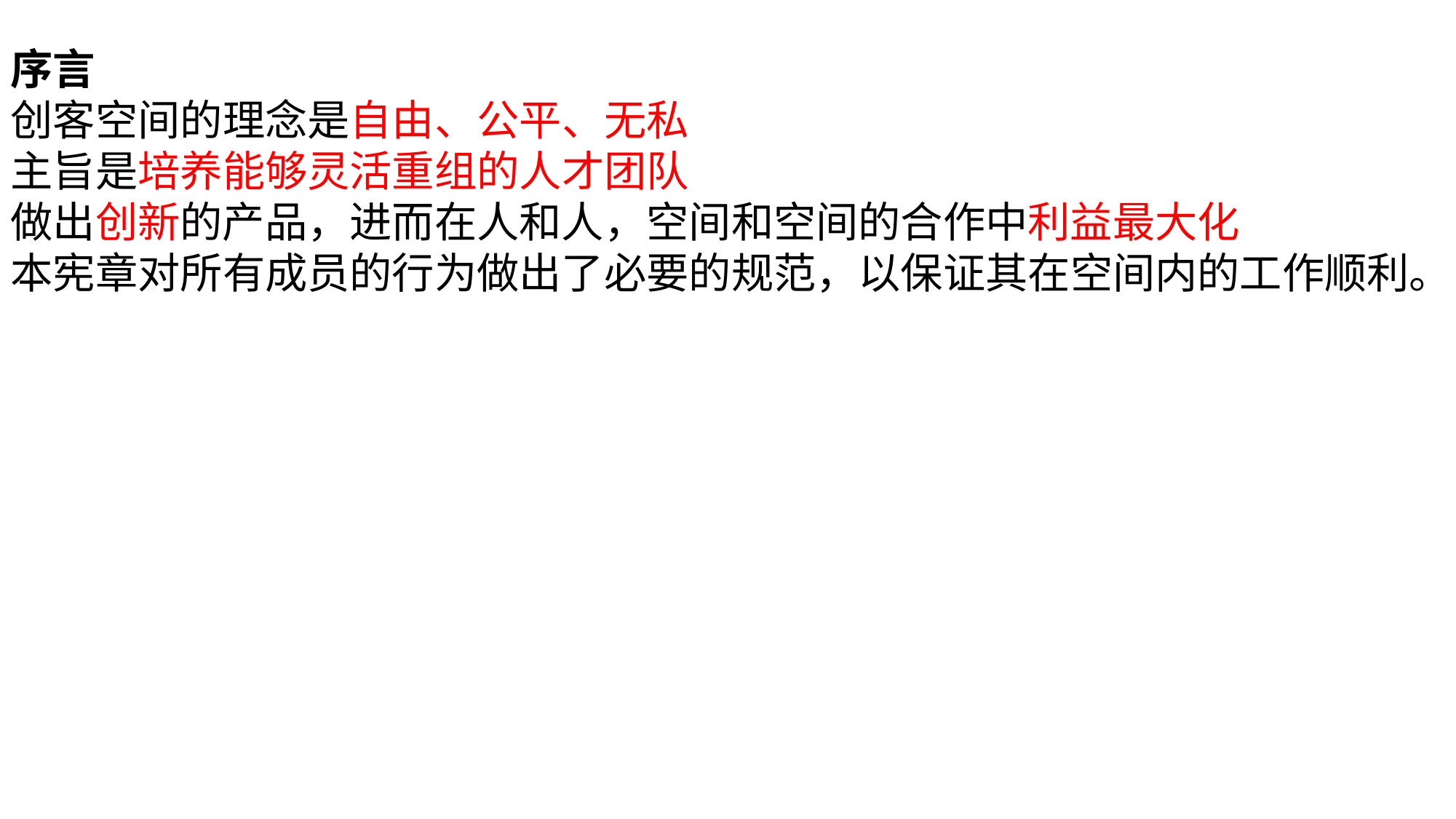

序言
创客空间的理念是自由、公平、无私
主旨是培养能够灵活重组的人才团队
做出创新的产品，进而在人和人，空间和空间的合作中利益最大化
本宪章对所有成员的行为做出了必要的规范，以保证其在空间内的工作顺利。

#